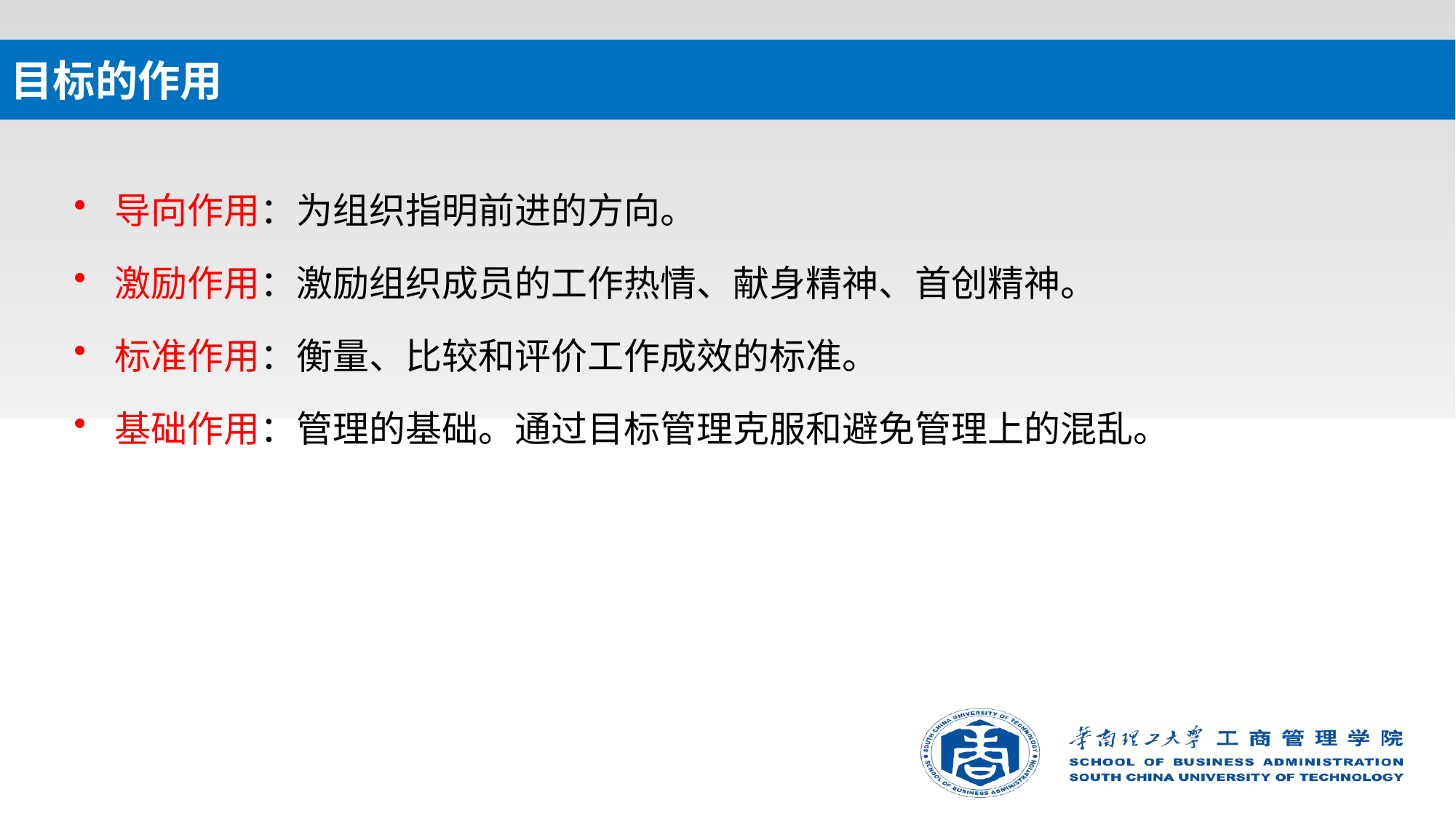

# 目标的作用
导向作用：为组织指明前进的方向。
激励作用：激励组织成员的工作热情、献身精神、首创精神。
标准作用：衡量、比较和评价工作成效的标准。
基础作用：管理的基础。通过目标管理克服和避免管理上的混乱。